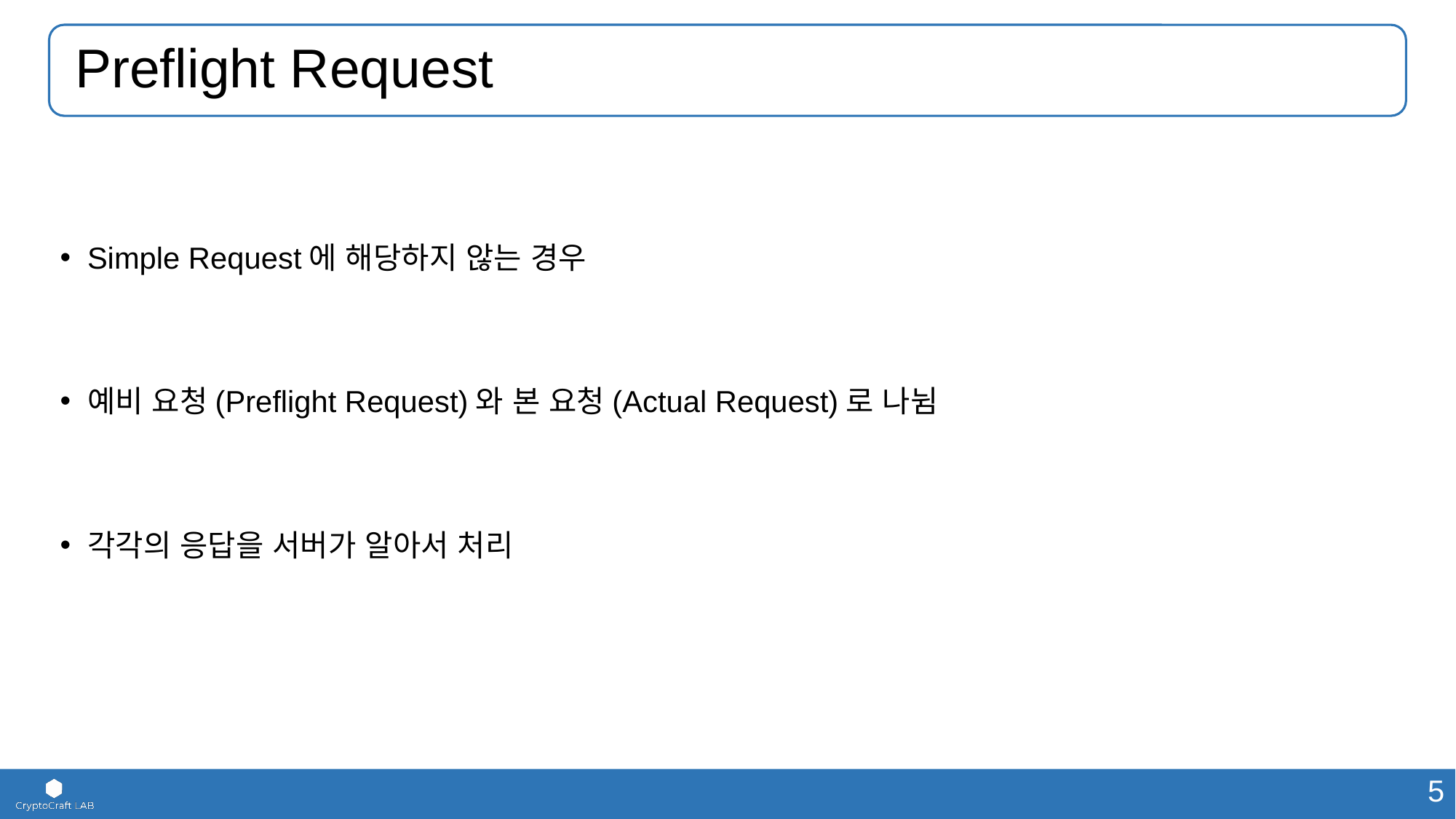

# Preflight Request

Simple Request에 해당하지 않는 경우

예비 요청(Preflight Request)와 본 요청(Actual Request)로 나뉨

각각의 응답을 서버가 알아서 처리